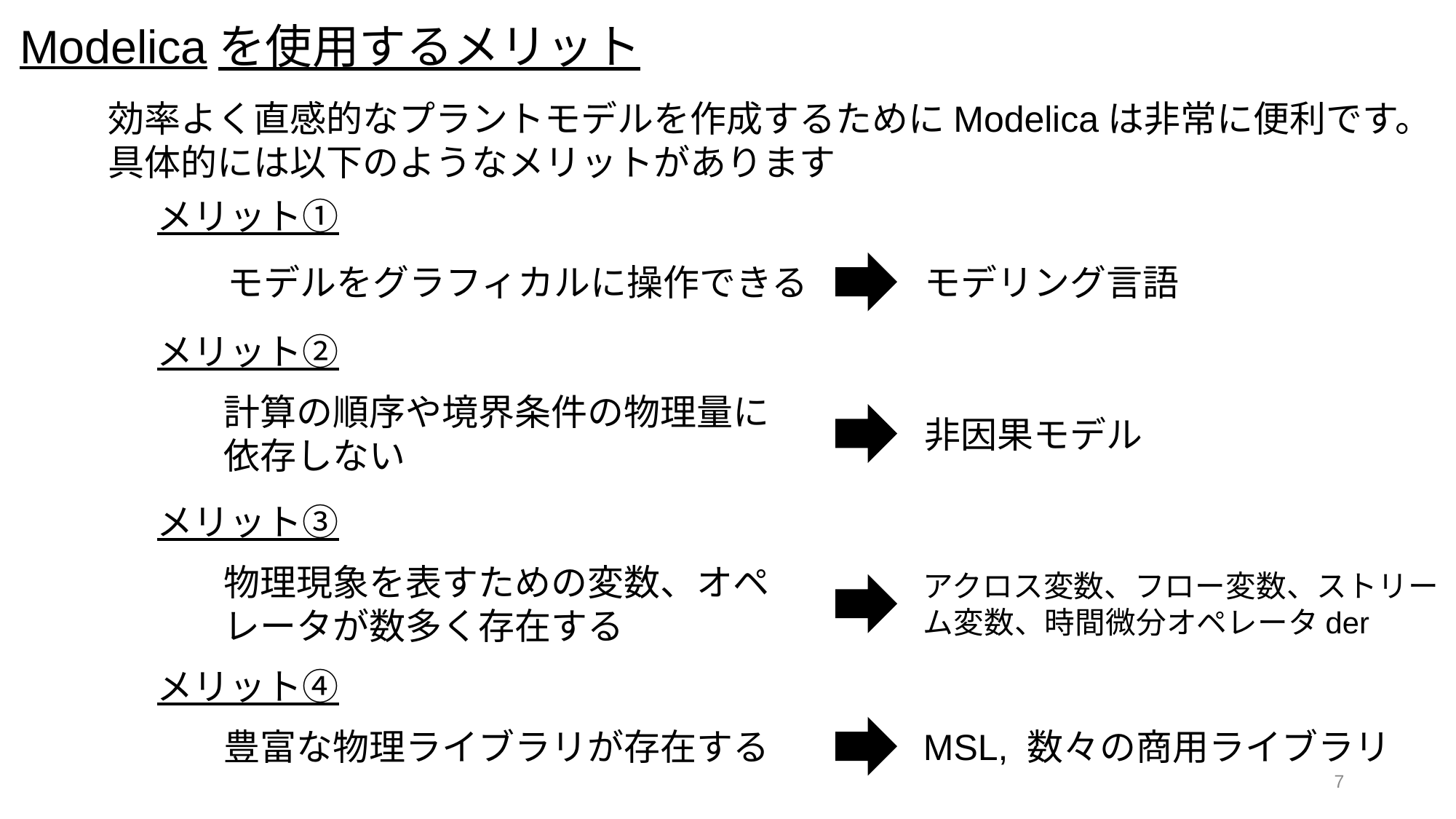

Modelicaを使用するメリット
効率よく直感的なプラントモデルを作成するためにModelicaは非常に便利です。
具体的には以下のようなメリットがあります
メリット①
モデルをグラフィカルに操作できる

モデリング言語
メリット②
計算の順序や境界条件の物理量に依存しない

非因果モデル
メリット③
物理現象を表すための変数、オペレータが数多く存在する
アクロス変数、フロー変数、ストリーム変数、時間微分オペレータder

メリット④
豊富な物理ライブラリが存在する

MSL, 数々の商用ライブラリ
7